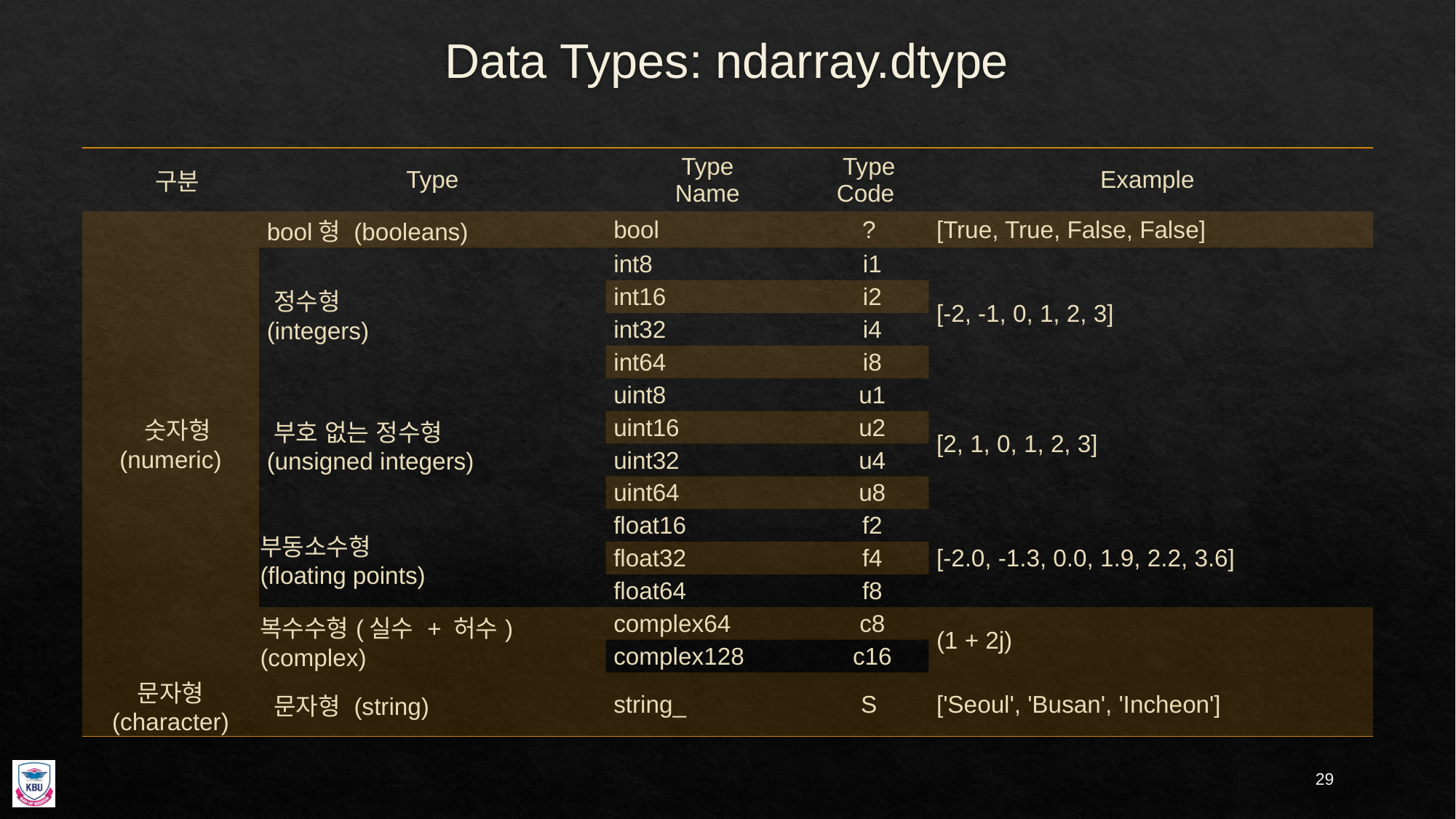

# Data Types: ndarray.dtype
| 구분 | Type | Type Name | Type Code | Example |
| --- | --- | --- | --- | --- |
| 숫자형 (numeric) | bool형 (booleans) | bool | ? | [True, True, False, False] |
|  | 정수형  (integers) | int8 | i1 | [-2, -1, 0, 1, 2, 3] |
|  |  | int16 | i2 |  |
|  |  | int32 | i4 |  |
|  |  | int64 | i8 |  |
|  | 부호 없는 정수형  (unsigned integers) | uint8 | u1 | [2, 1, 0, 1, 2, 3] |
|  |  | uint16 | u2 |  |
|  |  | uint32 | u4 |  |
|  |  | uint64 | u8 |  |
|  | 부동소수형 (floating points) | float16 | f2 | [-2.0, -1.3, 0.0, 1.9, 2.2, 3.6] |
|  |  | float32 | f4 |  |
|  |  | float64 | f8 |  |
|  | 복수수형(실수 + 허수) (complex) | complex64 | c8 | (1 + 2j) |
|  |  | complex128 | c16 |  |
| 문자형 (character) | 문자형 (string) | string\_ | S | ['Seoul', 'Busan', 'Incheon'] |
29